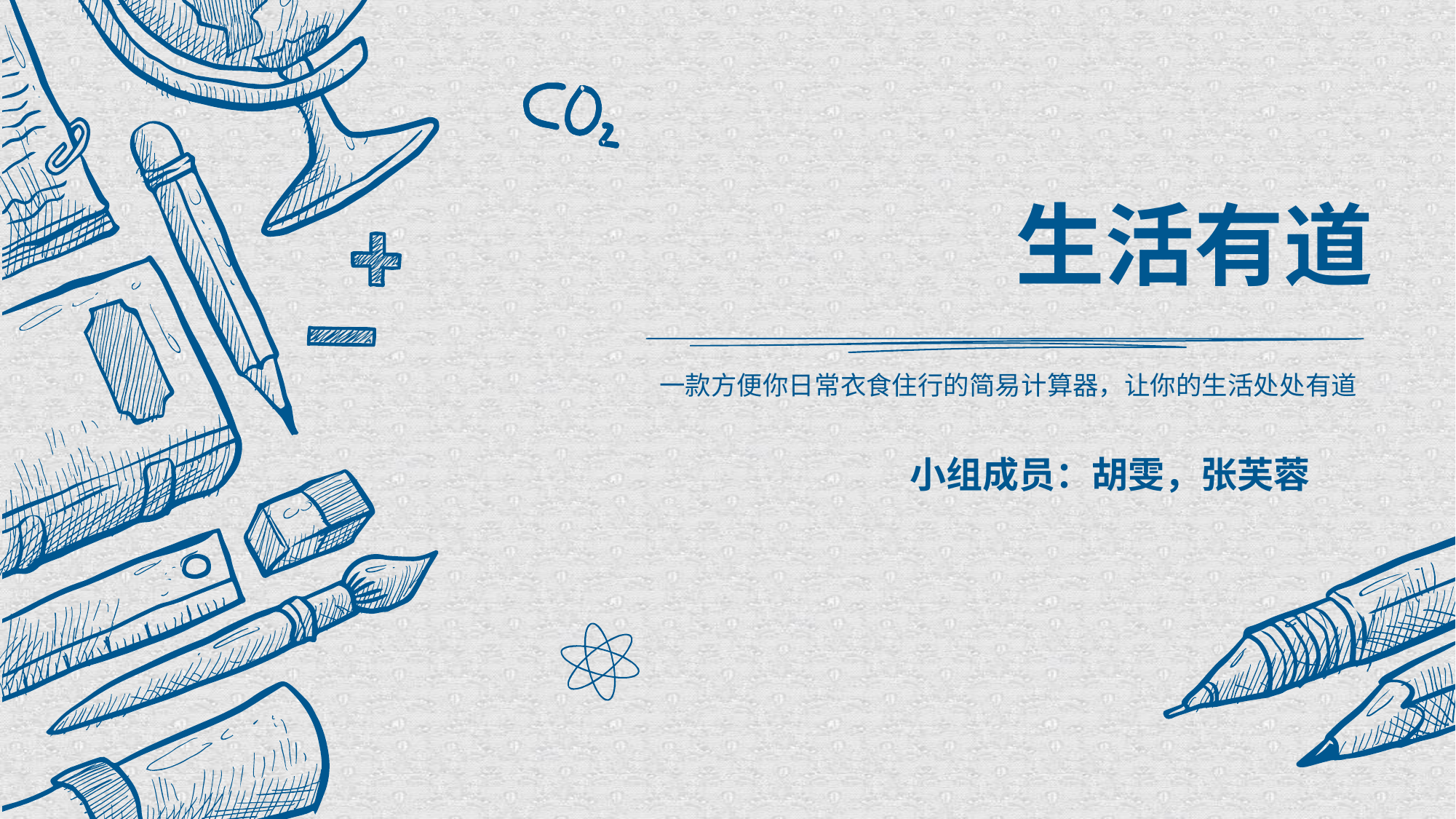

生活有道

一款方便你日常衣食住行的简易计算器，让你的生活处处有道
小组成员：胡雯，张芙蓉